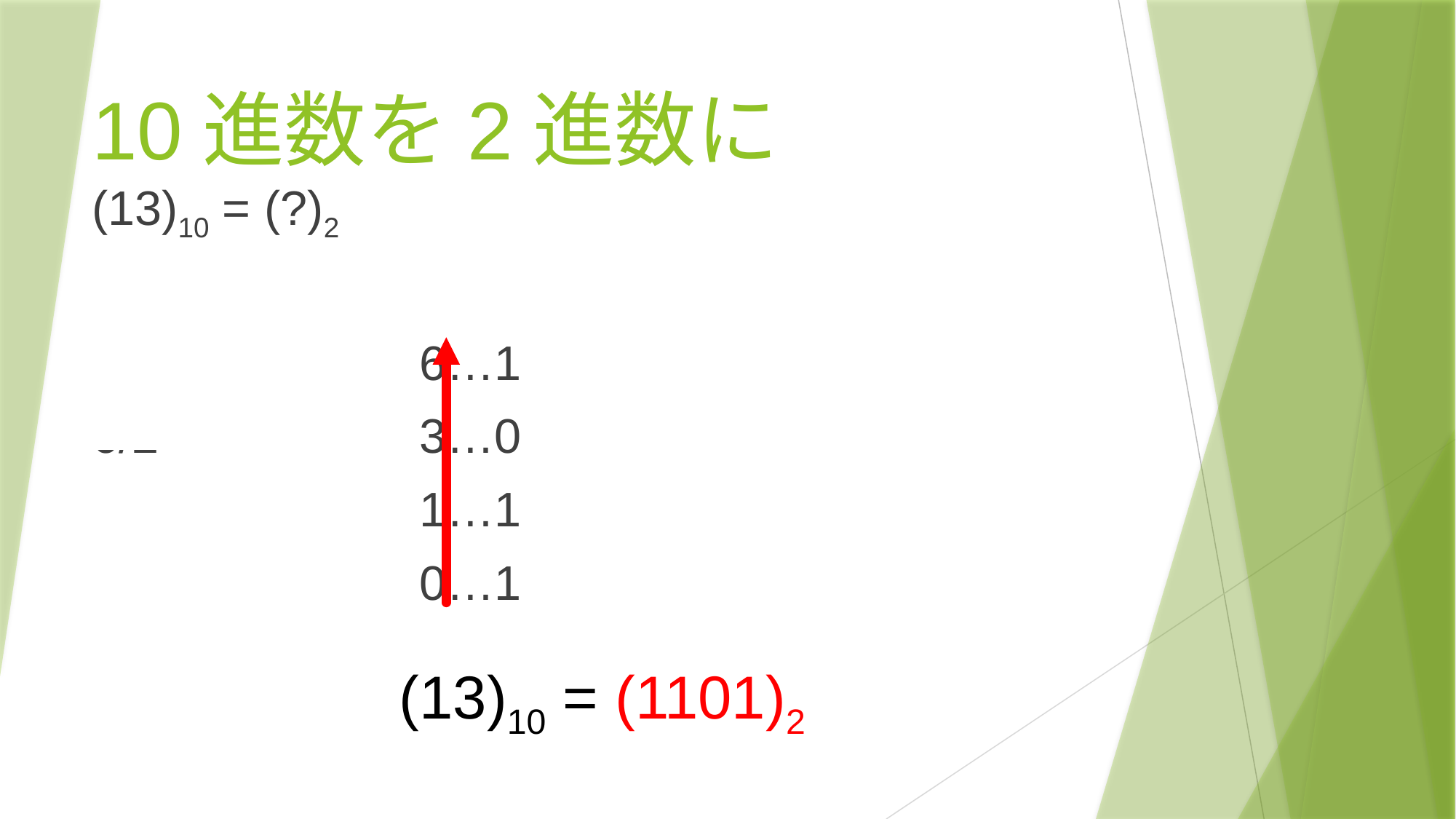

# 10進数を2進数に
(13)10 = (?)2

13/2		=	6…1
6/2		=	3…0
3/2		=	1…1
1/2		=	0…1

(13)10 = (1101)2